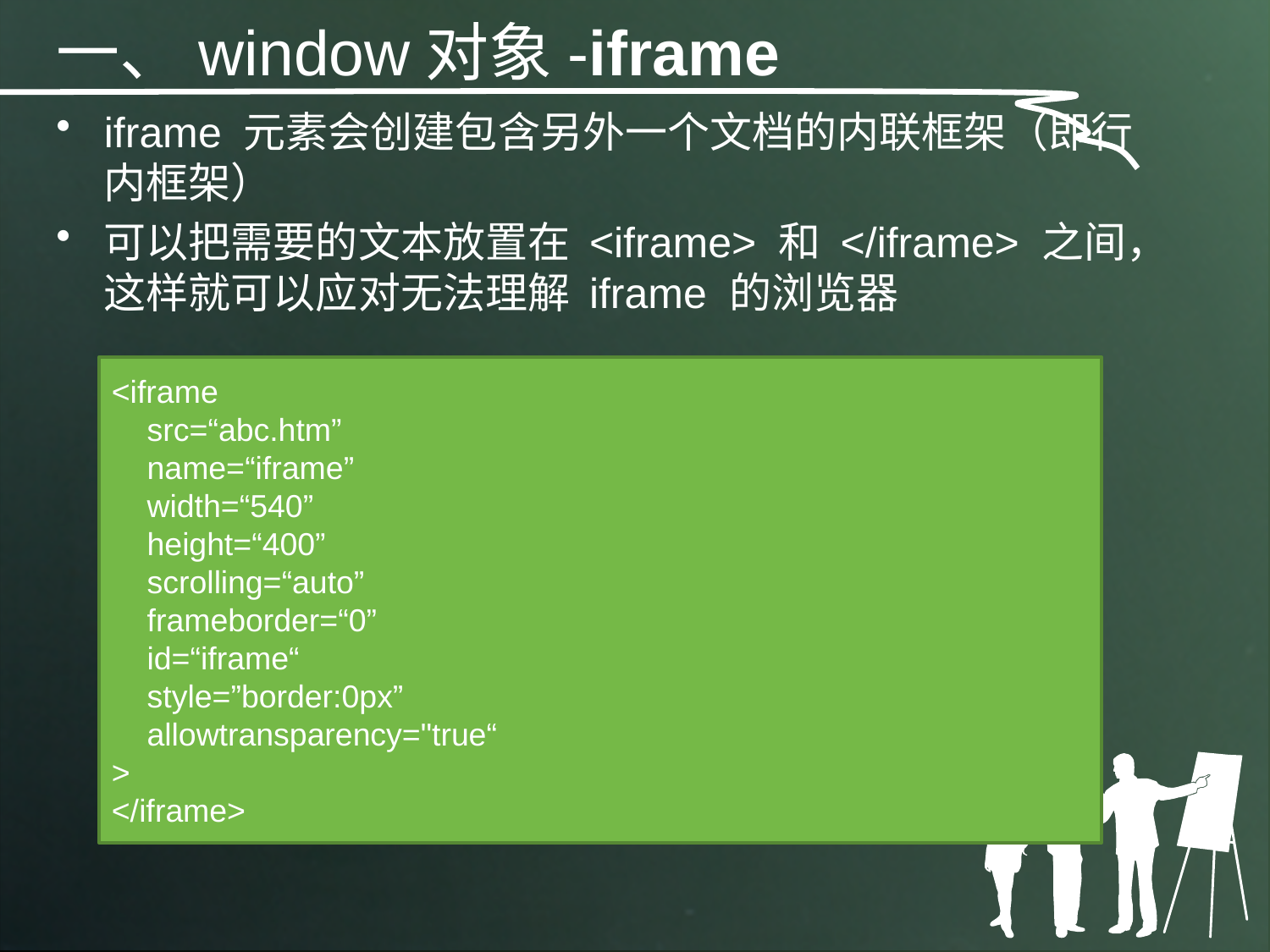

一、window对象-iframe

iframe 元素会创建包含另外一个文档的内联框架（即行内框架）
可以把需要的文本放置在 <iframe> 和 </iframe> 之间，这样就可以应对无法理解 iframe 的浏览器

<iframe
    src=“abc.htm”
    name=“iframe”
    width=“540”
    height=“400”
    scrolling=“auto”
    frameborder=“0”
    id=“iframe“
    style=”border:0px”
    allowtransparency="true“
>
</iframe>